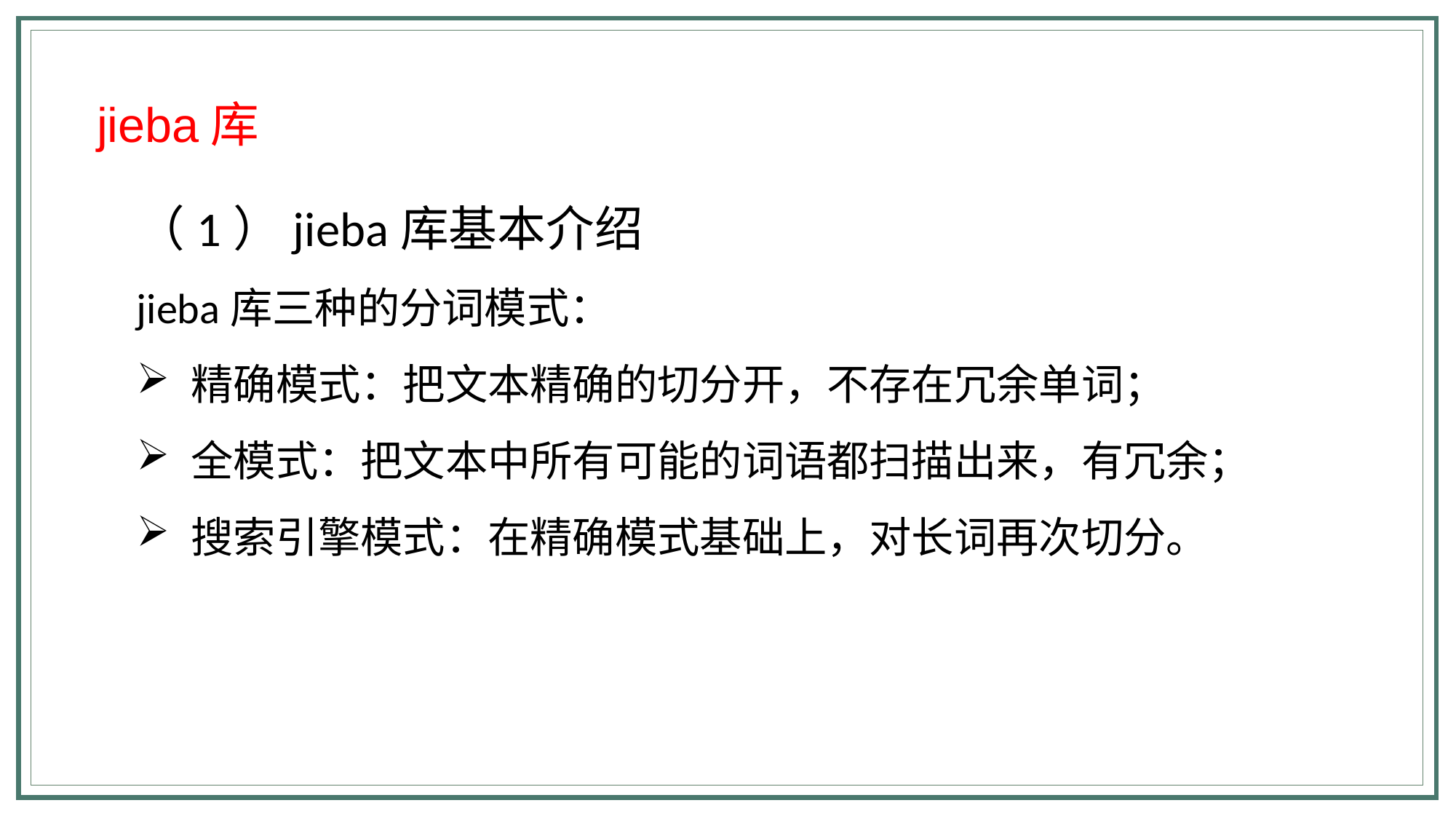

jieba库

（1）jieba库基本介绍
jieba库三种的分词模式：
精确模式：把文本精确的切分开，不存在冗余单词；
全模式：把文本中所有可能的词语都扫描出来，有冗余；
搜索引擎模式：在精确模式基础上，对长词再次切分。